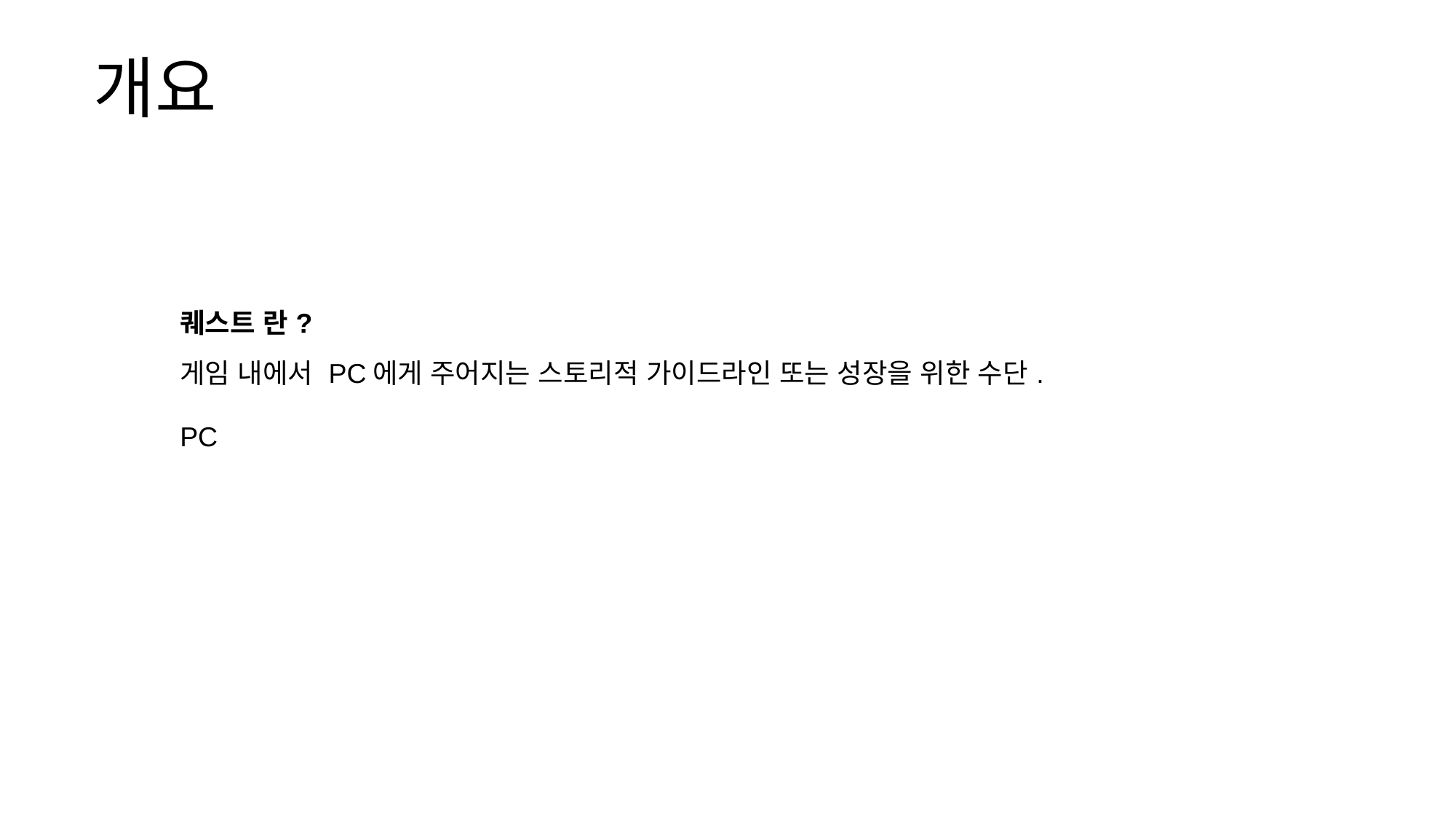

개요
| 퀘스트 란? |
| --- |
| 게임 내에서 PC에게 주어지는 스토리적 가이드라인 또는 성장을 위한 수단. PC |